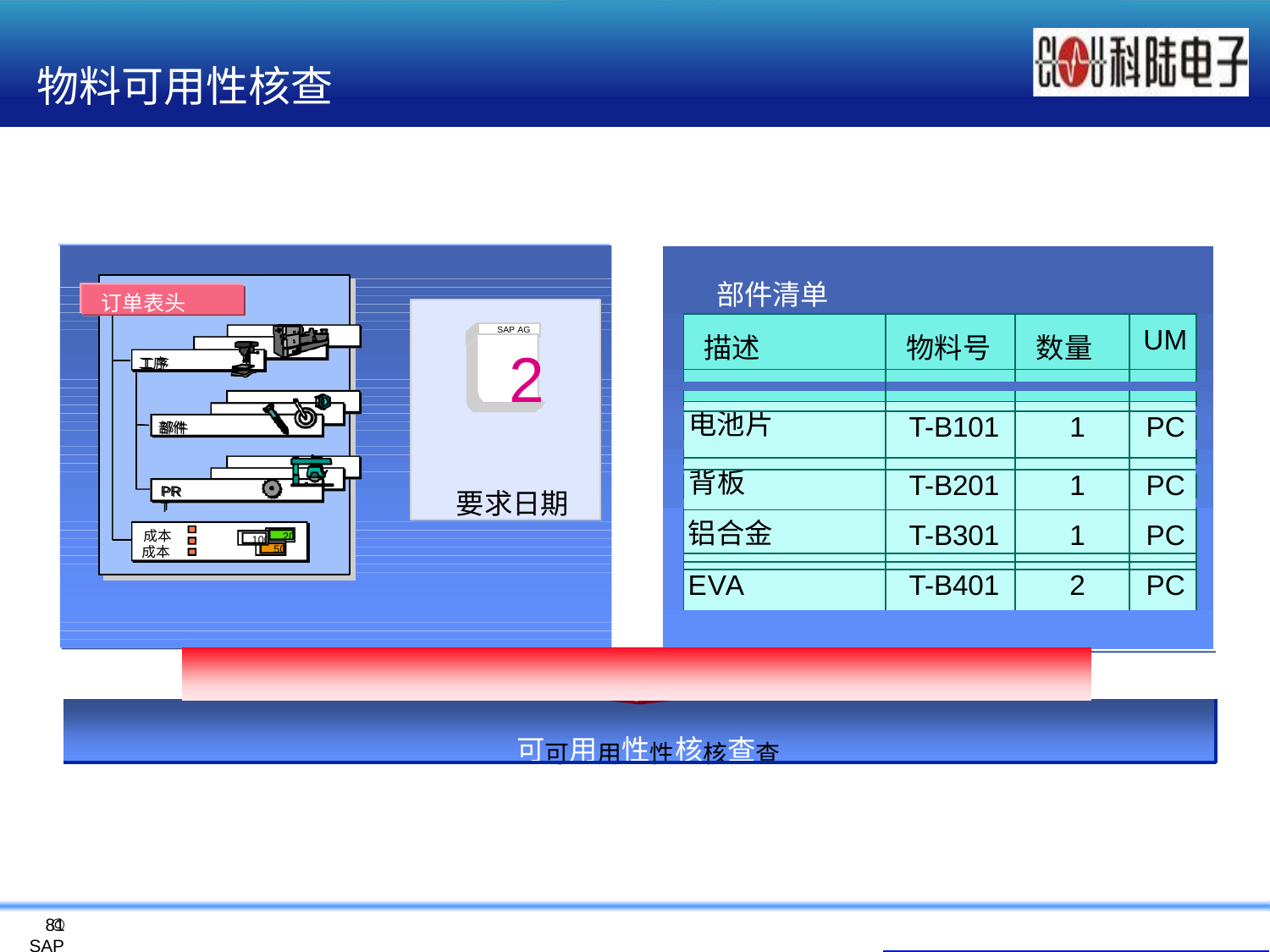

# 物料可用性核查

| 部件清单 |  |  |  |  |  |
| --- | --- | --- | --- | --- | --- |
|  | 描述 | 物料号 | 数量 | UM |  |
|  |  |  |  |  |  |
|  |  |  |  |  |  |
|  |  |  |  |  |  |
|  | 电池片 | T-B101 | 1 | PC |  |
|  |  |  |  |  |  |
|  |  |  |  |  |  |
|  | 背板 | T-B201 | 1 | PC |  |
|  |  |  |  |  |  |
|  | 铝合金 | T-B301 | 1 | PC |  |
|  |  |  |  |  |  |
|  |  |  |  |  |  |
|  | EVA | T-B401 | 2 | PC |  |
|  |  |  |  |  |  |
|  |  |  |  |  |  |

订单表头

2

要求日期

SAP AG

工序

工序

部件

部件

PRT

成本
PRT

20
50

成本

100

可可用用性性核核查查

©
SAP
81